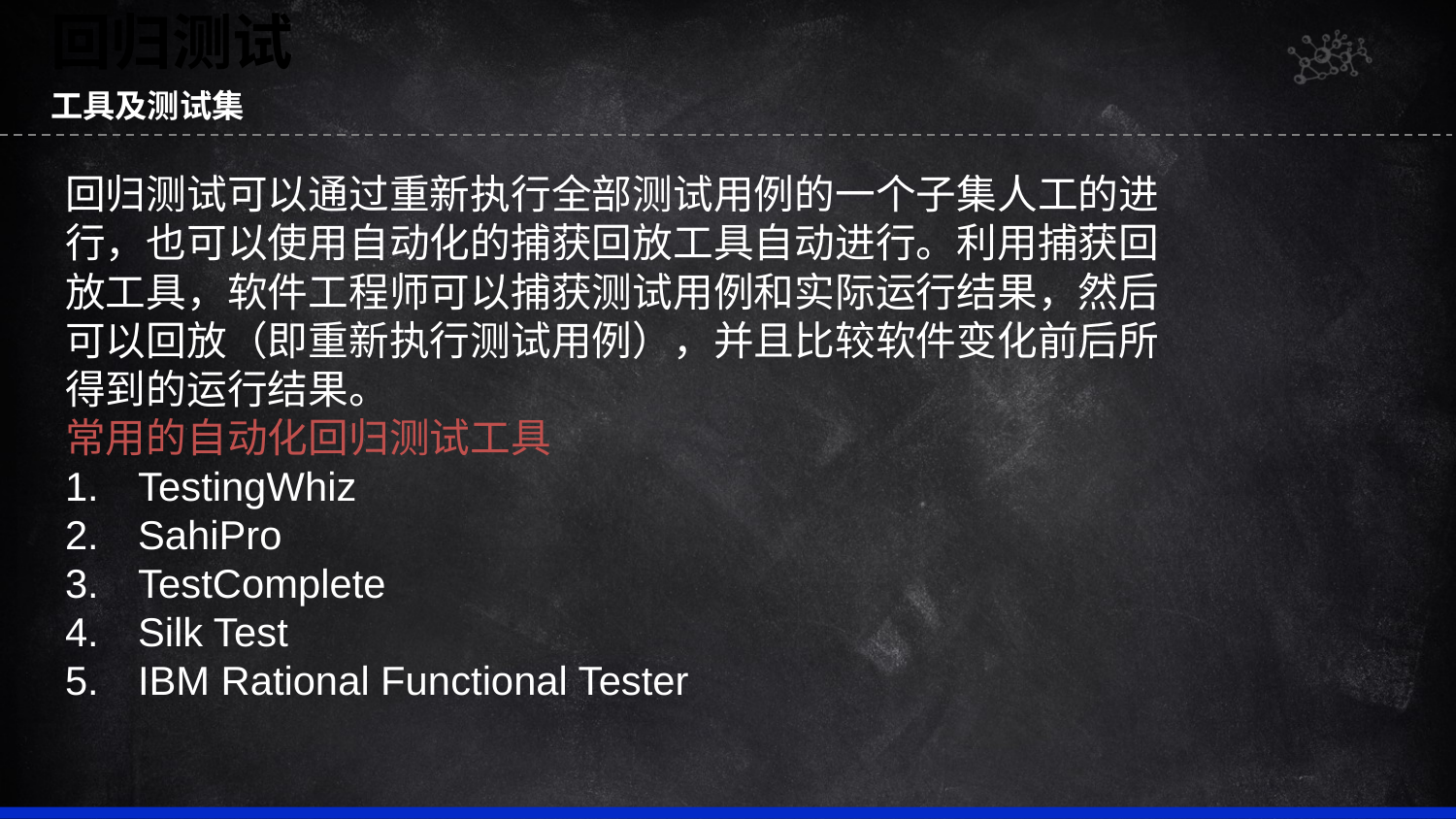

回归测试
36
工具及测试集

回归测试可以通过重新执行全部测试用例的一个子集人工的进行，也可以使用自动化的捕获回放工具自动进行。利用捕获回放工具，软件工程师可以捕获测试用例和实际运行结果，然后可以回放（即重新执行测试用例），并且比较软件变化前后所得到的运行结果。
常用的自动化回归测试工具
TestingWhiz
SahiPro
TestComplete
Silk Test
IBM Rational Functional Tester